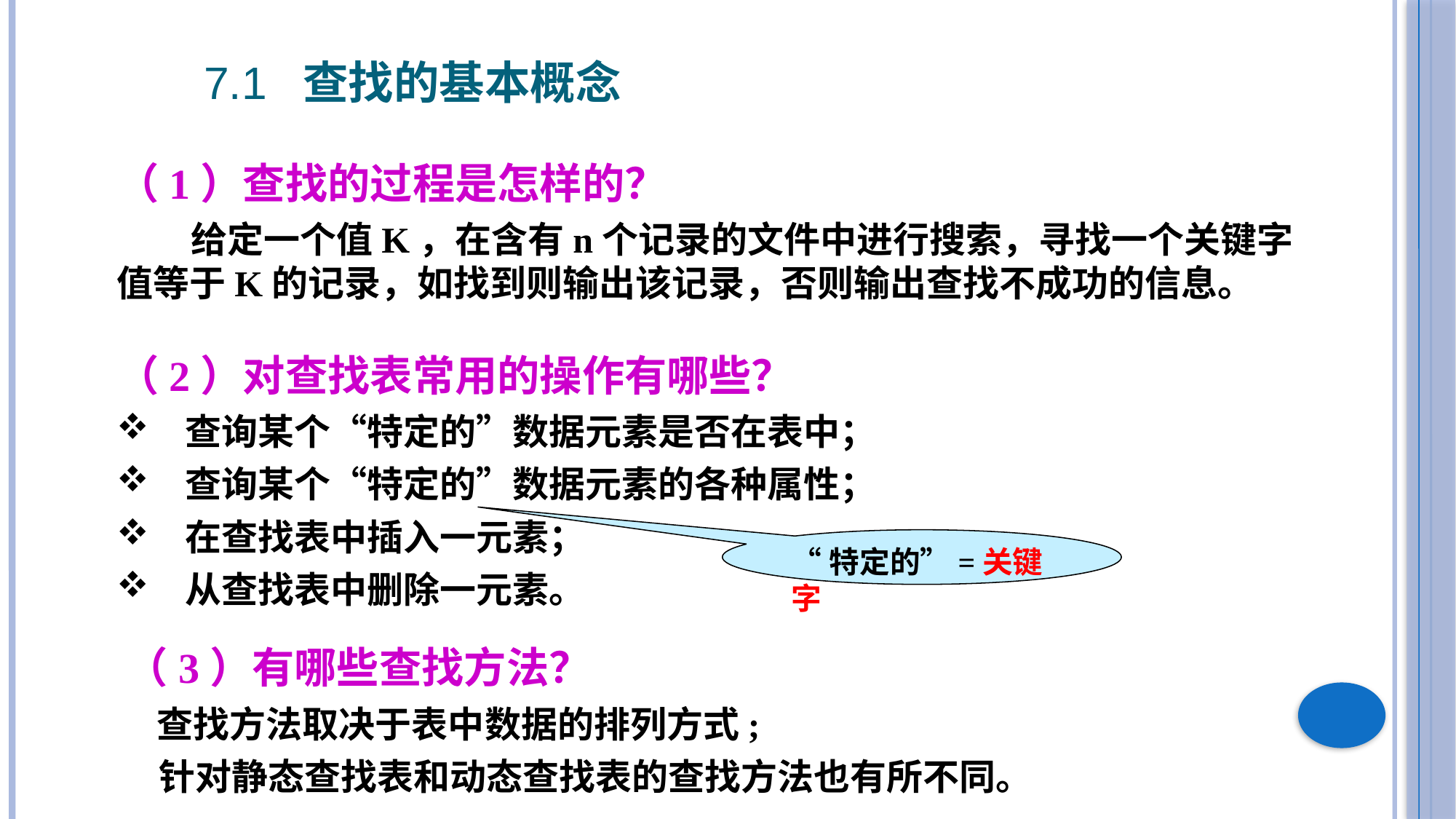

7.1  查找的基本概念
（1）查找的过程是怎样的？
        给定一个值K，在含有n个记录的文件中进行搜索，寻找一个关键字值等于K的记录，如找到则输出该记录，否则输出查找不成功的信息。
（2）对查找表常用的操作有哪些？
查询某个“特定的”数据元素是否在表中；
查询某个“特定的”数据元素的各种属性；
在查找表中插入一元素；
从查找表中删除一元素。
“特定的”=关键字
（3）有哪些查找方法？
    查找方法取决于表中数据的排列方式;
   针对静态查找表和动态查找表的查找方法也有所不同。